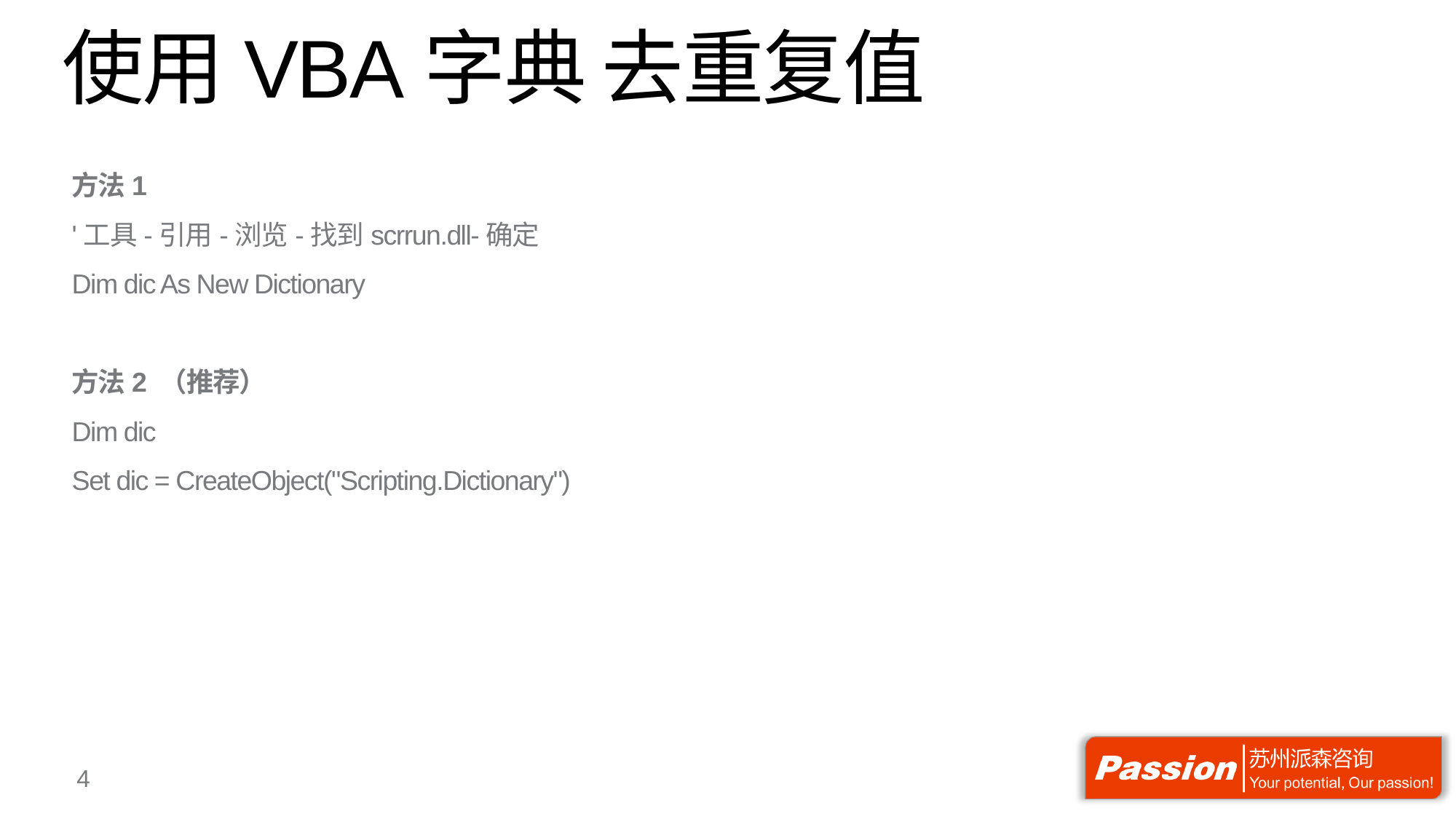

# 使用VBA字典 去重复值
方法1
'工具-引用-浏览-找到scrrun.dll-确定
Dim dic As New Dictionary

方法2 （推荐）
Dim dic
Set dic = CreateObject("Scripting.Dictionary")

4